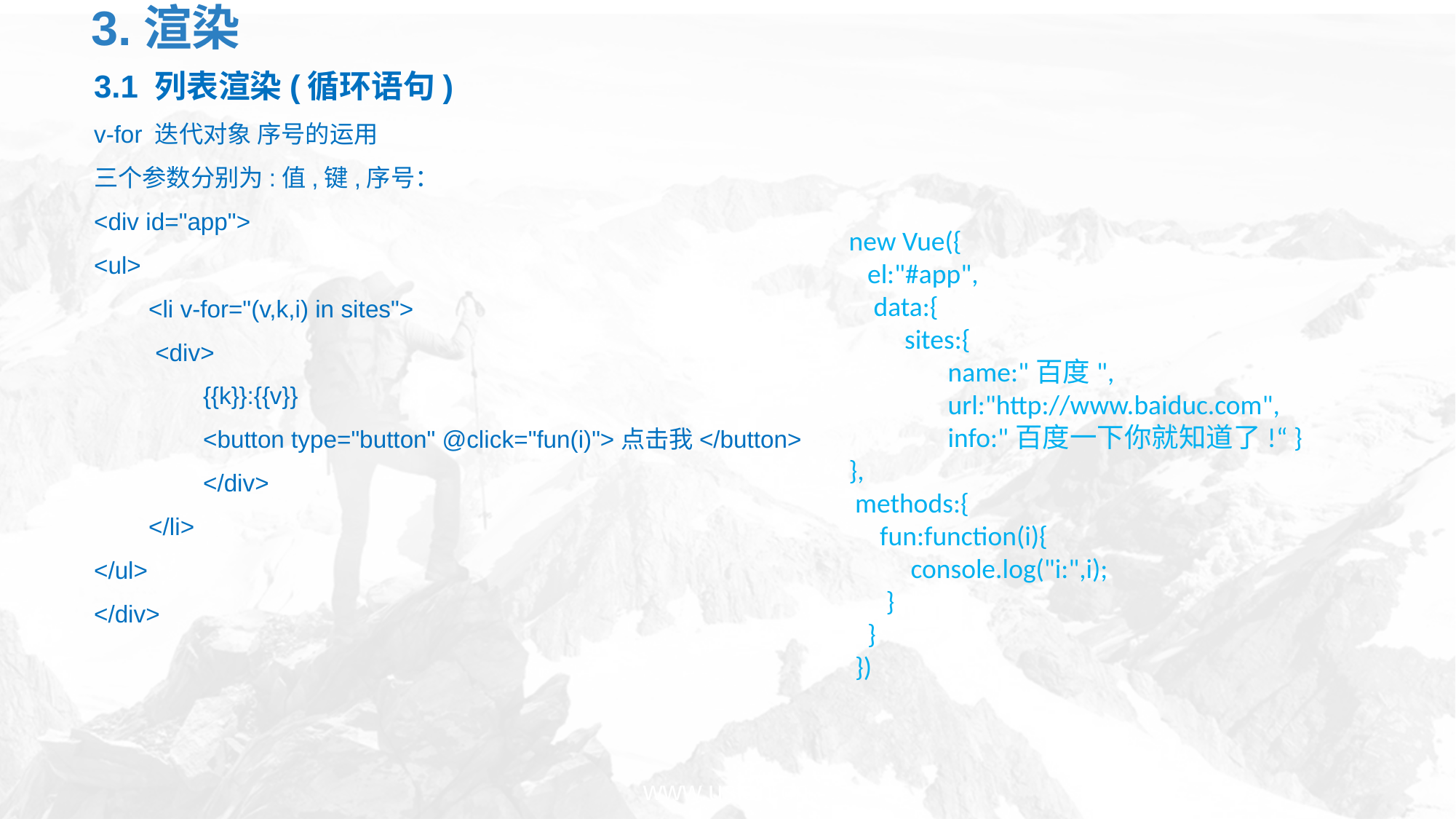

# 3.渲染
3.1 列表渲染(循环语句)
v-for 迭代对象 序号的运用
三个参数分别为:值,键,序号：
<div id="app">
<ul>
<li v-for="(v,k,i) in sites">
 <div>
{{k}}:{{v}}
<button type="button" @click="fun(i)">点击我</button>
</div>
</li>
</ul>
</div>
new Vue({
   el:"#app",
    data:{
         sites:{
                name:"百度",
                url:"http://www.baiduc.com",
                info:"百度一下你就知道了!“ }
},
 methods:{
     fun:function(i){
          console.log("i:",i);
      }
   }
 })
www.usian.cn